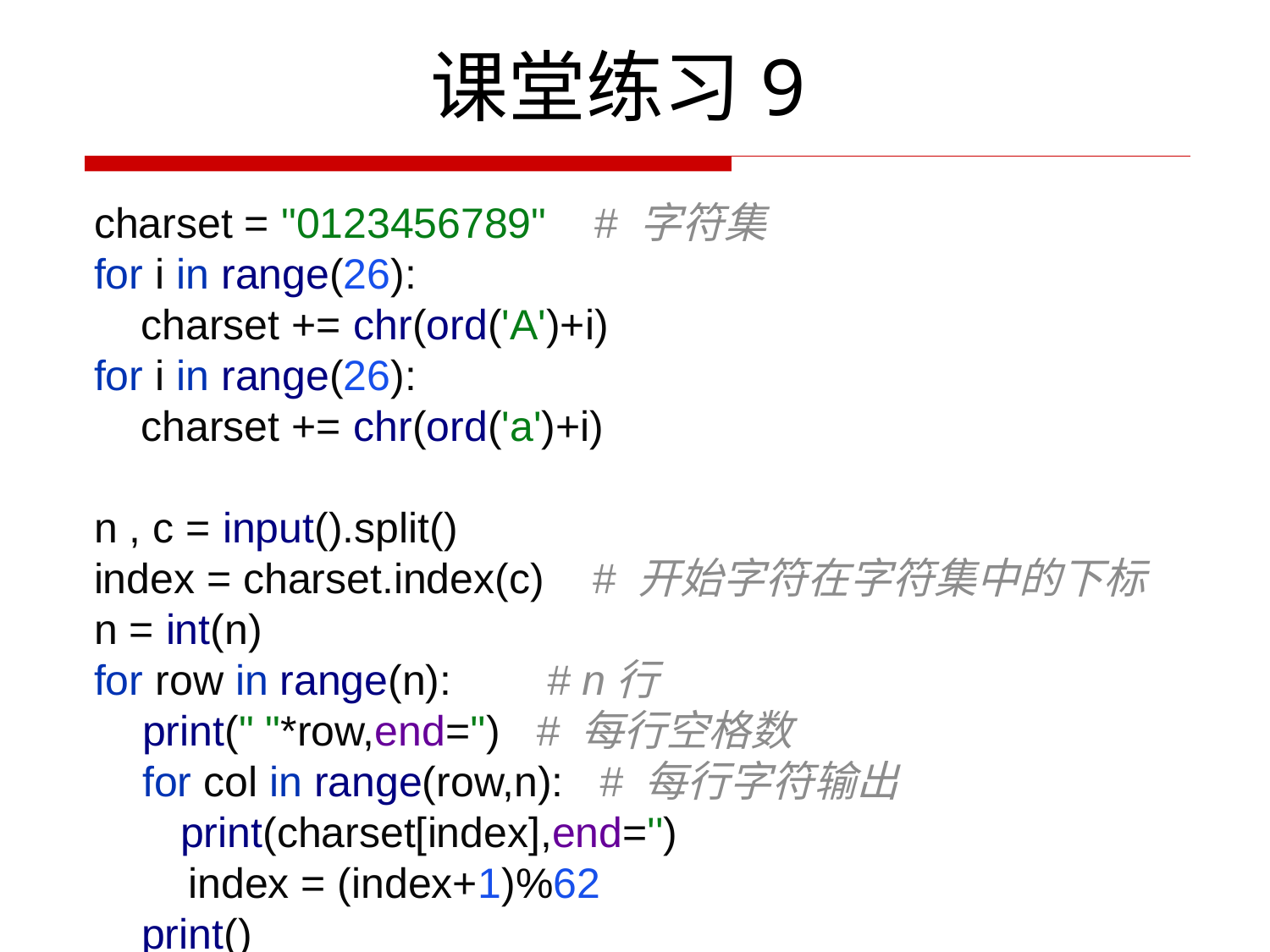

# 课堂练习9
charset = "0123456789"    # 字符集
for i in range(26):
    charset += chr(ord('A')+i)
for i in range(26):
    charset += chr(ord('a')+i)
n , c = input().split()
index = charset.index(c)    # 开始字符在字符集中的下标
n = int(n)
for row in range(n):        # n行
    print(" "*row,end='')   # 每行空格数
    for col in range(row,n):   # 每行字符输出
        print(charset[index],end='')
        index = (index+1)%62
    print()

115